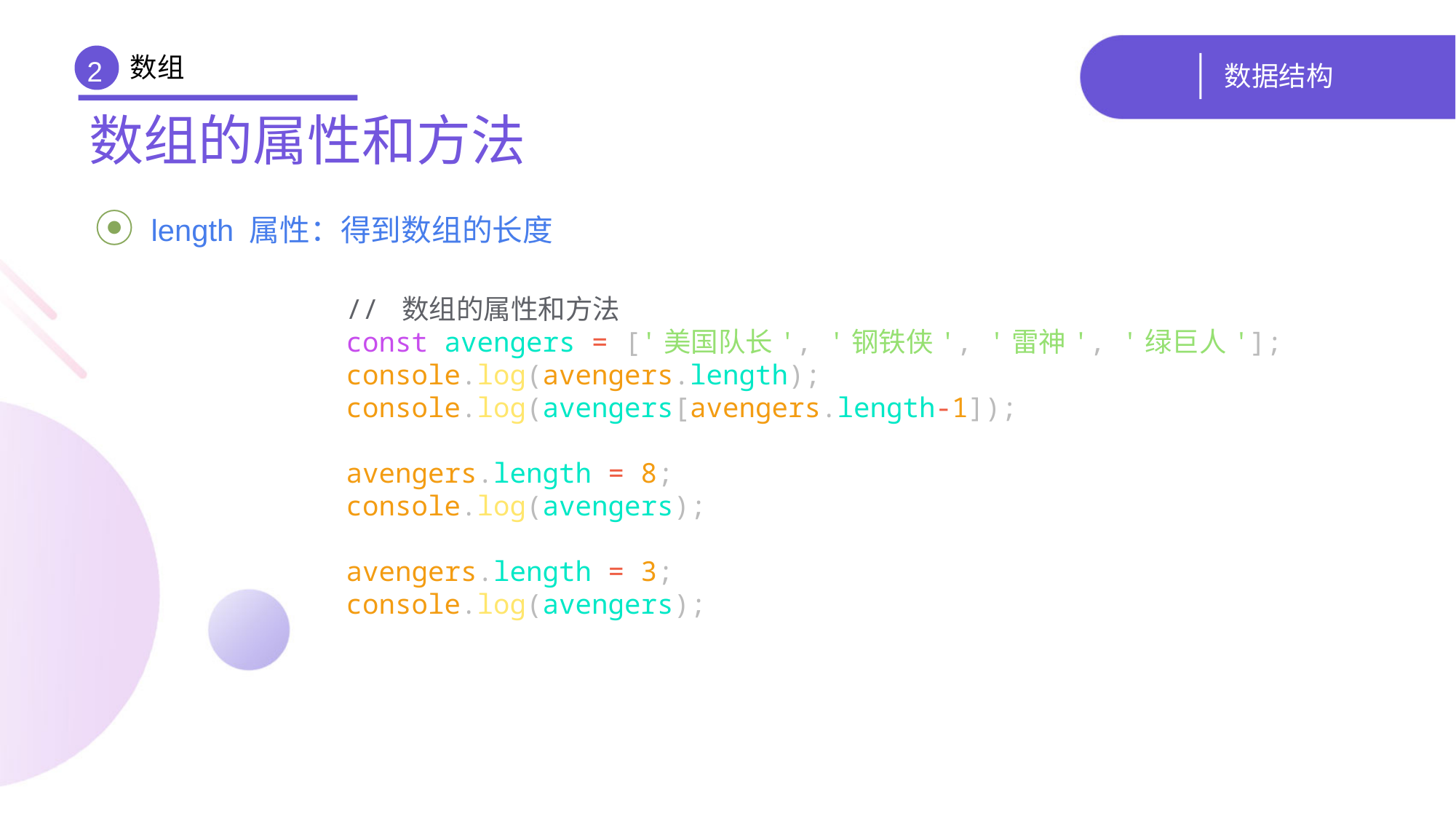

数组
# 数据结构
2
数组的属性和方法
  length 属性：得到数组的长度
// 数组的属性和方法
const avengers = ['美国队长', '钢铁侠', '雷神', '绿巨人'];
console.log(avengers.length);
console.log(avengers[avengers.length-1]);
avengers.length = 8;
console.log(avengers);
avengers.length = 3;
console.log(avengers);